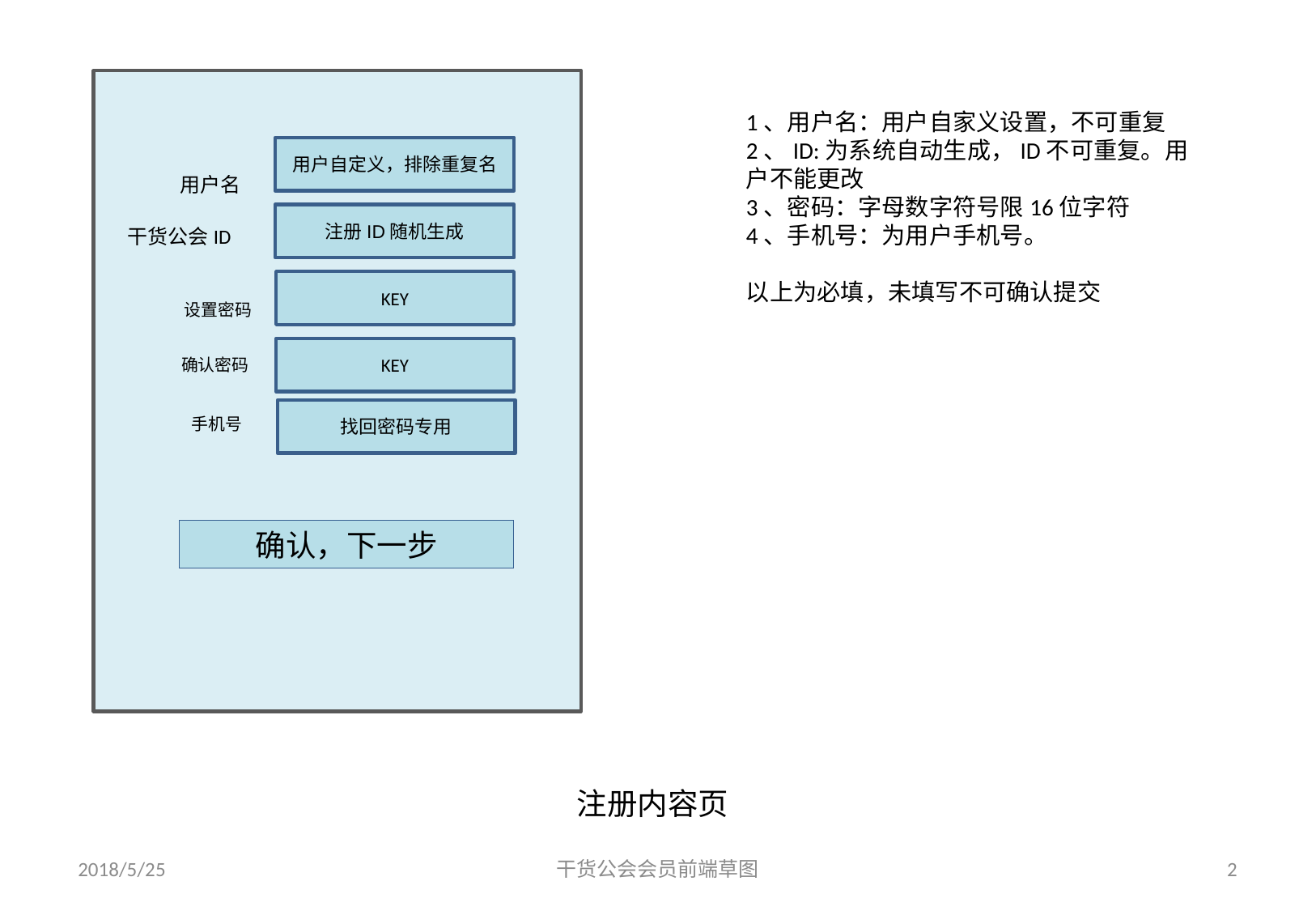

1、用户名：用户自家义设置，不可重复
2、ID:为系统自动生成，ID不可重复。用户不能更改
3、密码：字母数字符号限16位字符
4、手机号：为用户手机号。

以上为必填，未填写不可确认提交
用户自定义，排除重复名
用户名
注册ID随机生成
干货公会ID
KEY
设置密码
KEY
确认密码
找回密码专用
手机号
确认，下一步
注册内容页
2018/5/25
干货公会会员前端草图
2